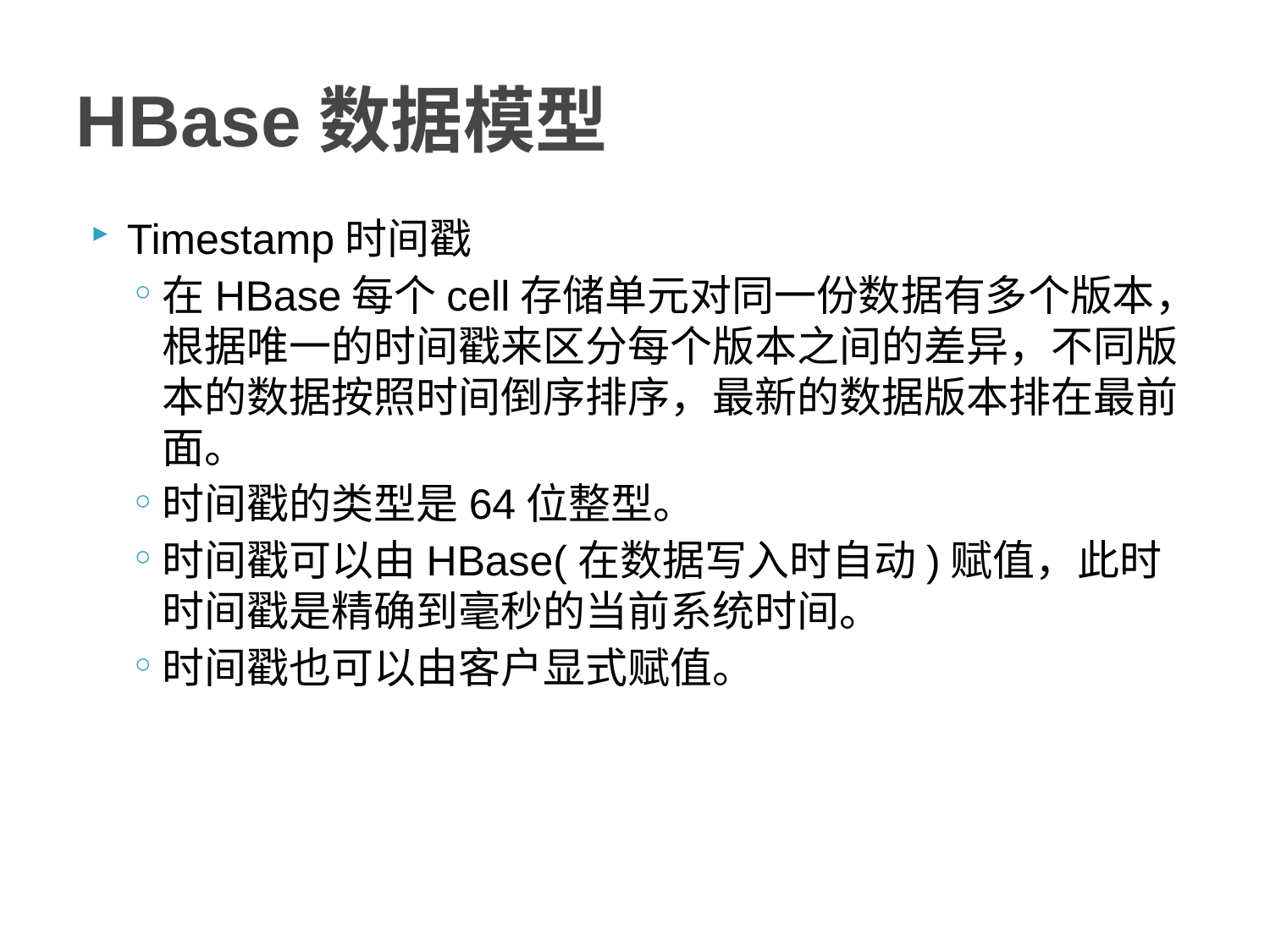

# HBase数据模型
Timestamp时间戳
在HBase每个cell存储单元对同一份数据有多个版本，根据唯一的时间戳来区分每个版本之间的差异，不同版本的数据按照时间倒序排序，最新的数据版本排在最前面。
时间戳的类型是64位整型。
时间戳可以由HBase(在数据写入时自动)赋值，此时时间戳是精确到毫秒的当前系统时间。
时间戳也可以由客户显式赋值。